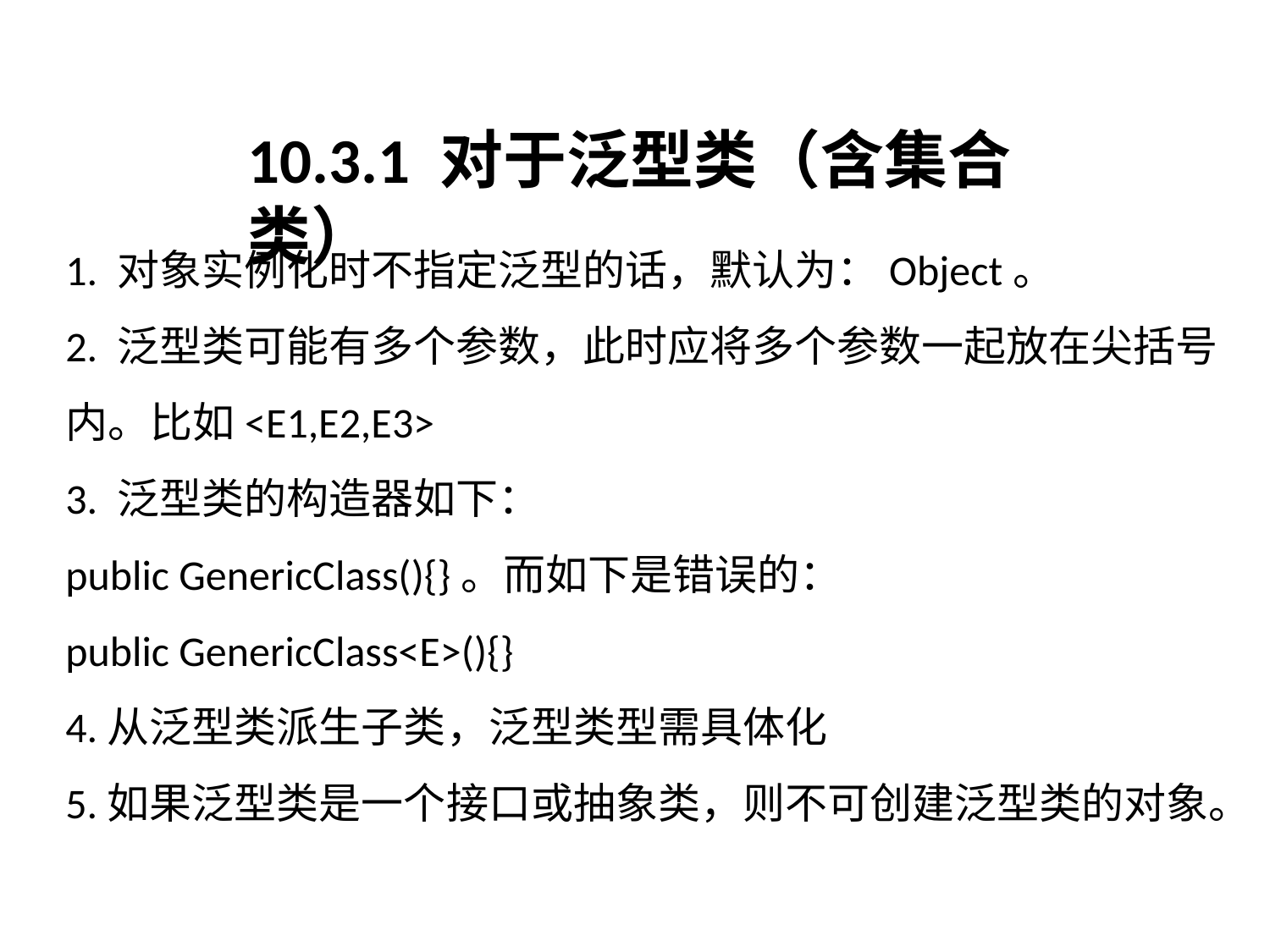

10.3.1 对于泛型类（含集合类）
1. 对象实例化时不指定泛型的话，默认为：Object。
2. 泛型类可能有多个参数，此时应将多个参数一起放在尖括号内。比如<E1,E2,E3>
3. 泛型类的构造器如下：
public GenericClass(){}。而如下是错误的：
public GenericClass<E>(){}
4.从泛型类派生子类，泛型类型需具体化
5.如果泛型类是一个接口或抽象类，则不可创建泛型类的对象。